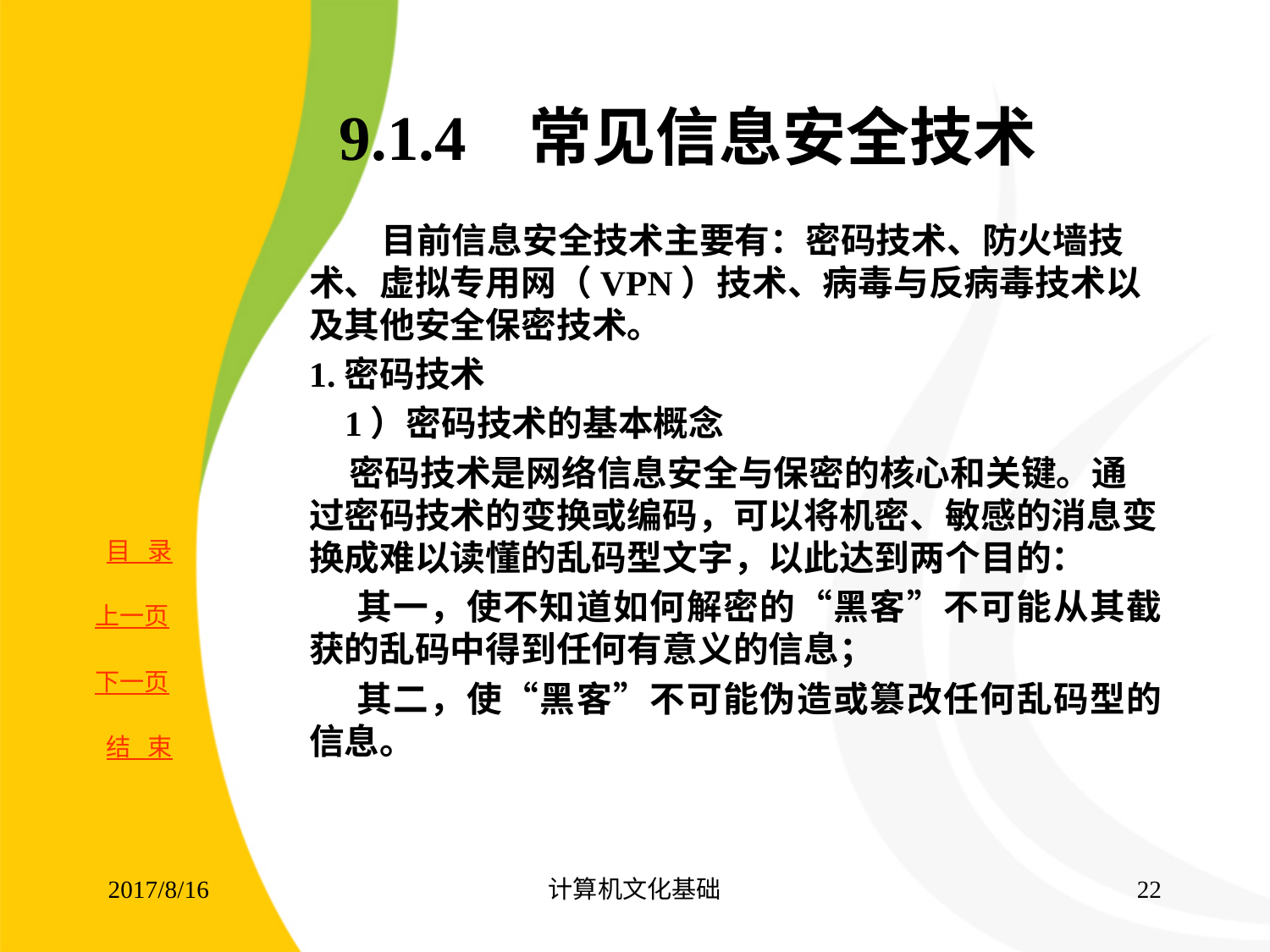

# 9.1.4   常见信息安全技术
         目前信息安全技术主要有：密码技术、防火墙技术、虚拟专用网（VPN）技术、病毒与反病毒技术以及其他安全保密技术。
1.密码技术
    1）密码技术的基本概念
    密码技术是网络信息安全与保密的核心和关键。通过密码技术的变换或编码，可以将机密、敏感的消息变换成难以读懂的乱码型文字，以此达到两个目的：
    其一，使不知道如何解密的“黑客”不可能从其截获的乱码中得到任何有意义的信息；
    其二，使“黑客”不可能伪造或篡改任何乱码型的信息。
2017/8/16
计算机文化基础
22